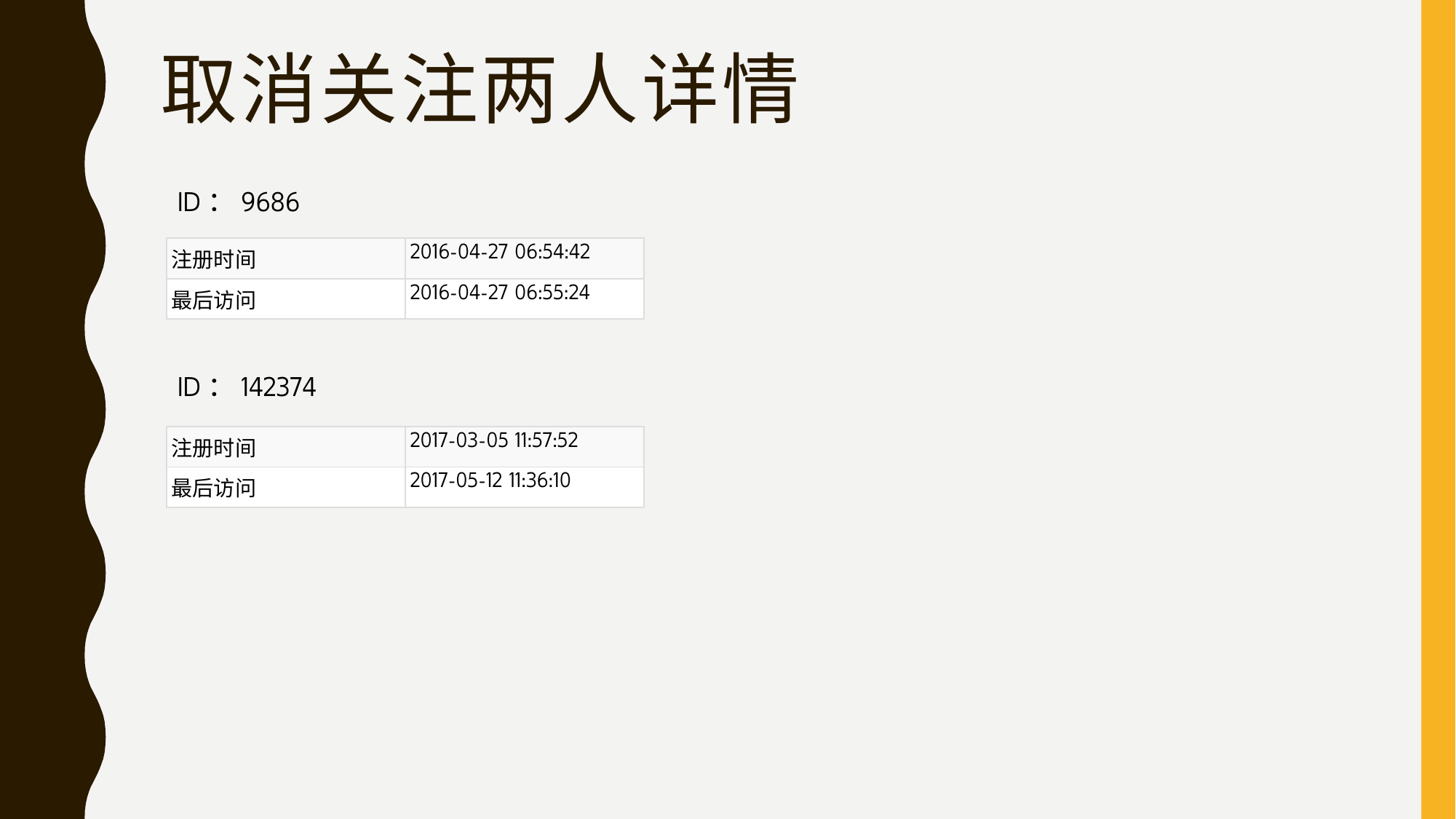

# 取消关注两人详情
ID：9686
| 注册时间 | 2016-04-27 06:54:42 |
| --- | --- |
| 最后访问 | 2016-04-27 06:55:24 |
ID：142374
| 注册时间 | 2017-03-05 11:57:52 |
| --- | --- |
| 最后访问 | 2017-05-12 11:36:10 |